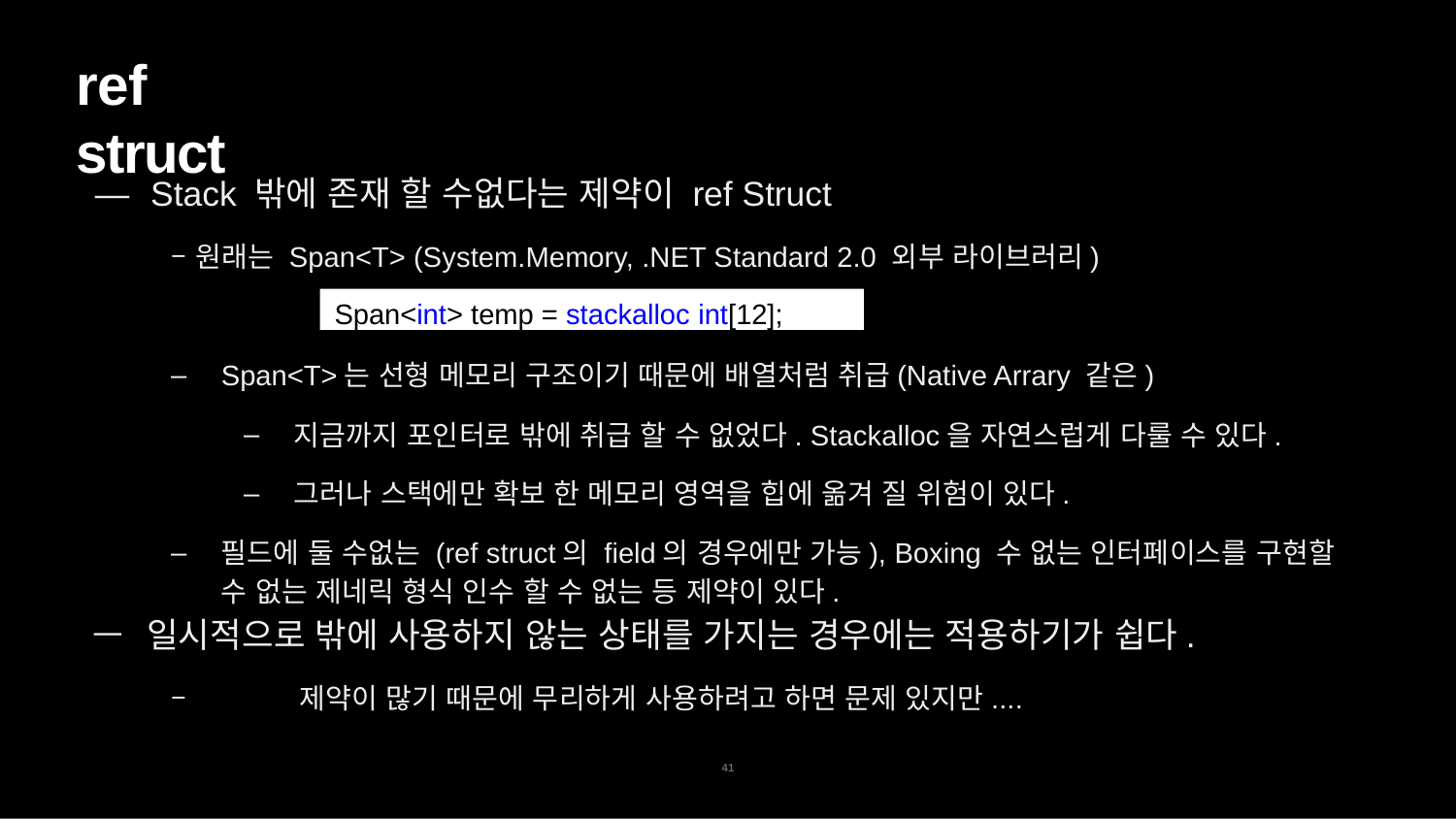

# ref struct
—	Stack 밖에 존재 할 수없다는 제약이 ref Struct
–원래는 Span<T> (System.Memory, .NET Standard 2.0 외부 라이브러리)
Span<int> temp = stackalloc int[12];
Span<T>는 선형 메모리 구조이기 때문에 배열처럼 취급(Native Arrary 같은)
지금까지 포인터로 밖에 취급 할 수 없었다. Stackalloc을 자연스럽게 다룰 수 있다.
그러나 스택에만 확보 한 메모리 영역을 힙에 옮겨 질 위험이 있다.
필드에 둘 수없는 (ref struct의 field의 경우에만 가능), Boxing 수 없는 인터페이스를 구현할 수 없는 제네릭 형식 인수 할 수 없는 등 제약이 있다.
—	일시적으로 밖에 사용하지 않는 상태를 가지는 경우에는 적용하기가 쉽다.
–	제약이 많기 때문에 무리하게 사용하려고 하면 문제 있지만....
41